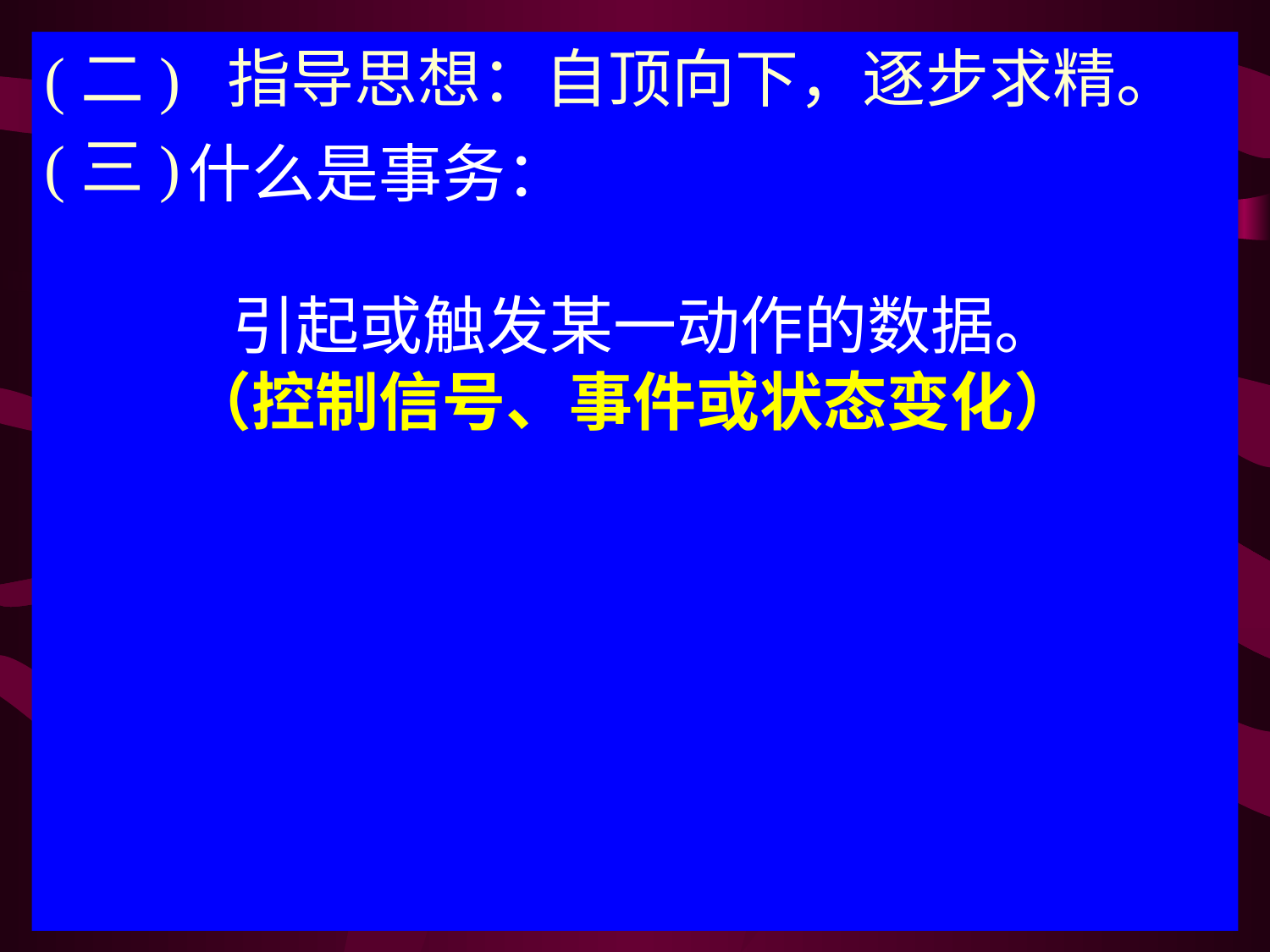

(二)  指导思想：自顶向下，逐步求精。
(三)
什么是事务：

  引起或触发某一动作的数据。
（控制信号、事件或状态变化）

136